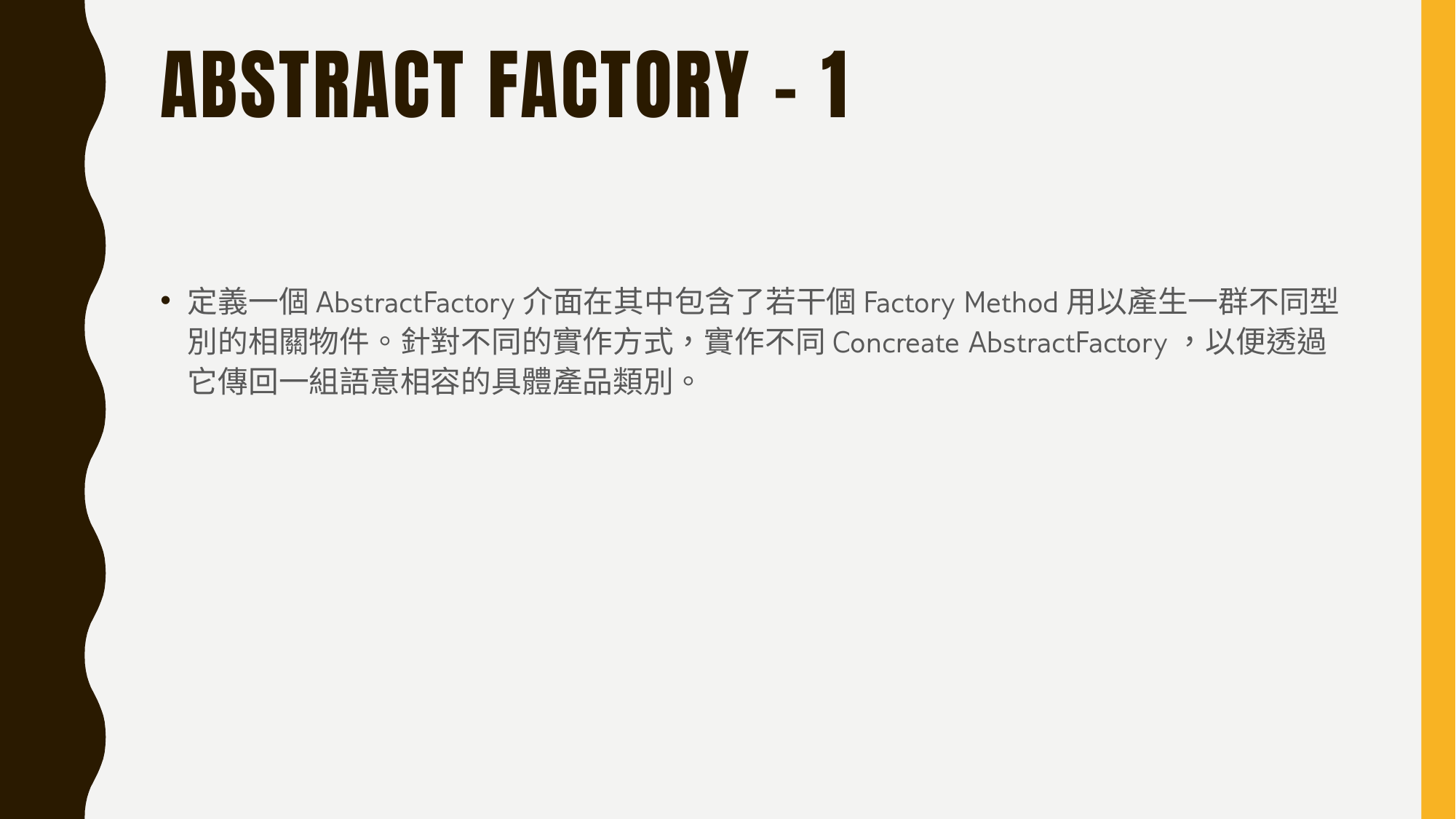

# Abstract Factory - 1
定義一個AbstractFactory介面在其中包含了若干個Factory Method用以產生一群不同型別的相關物件。針對不同的實作方式，實作不同Concreate AbstractFactory，以便透過它傳回一組語意相容的具體產品類別。